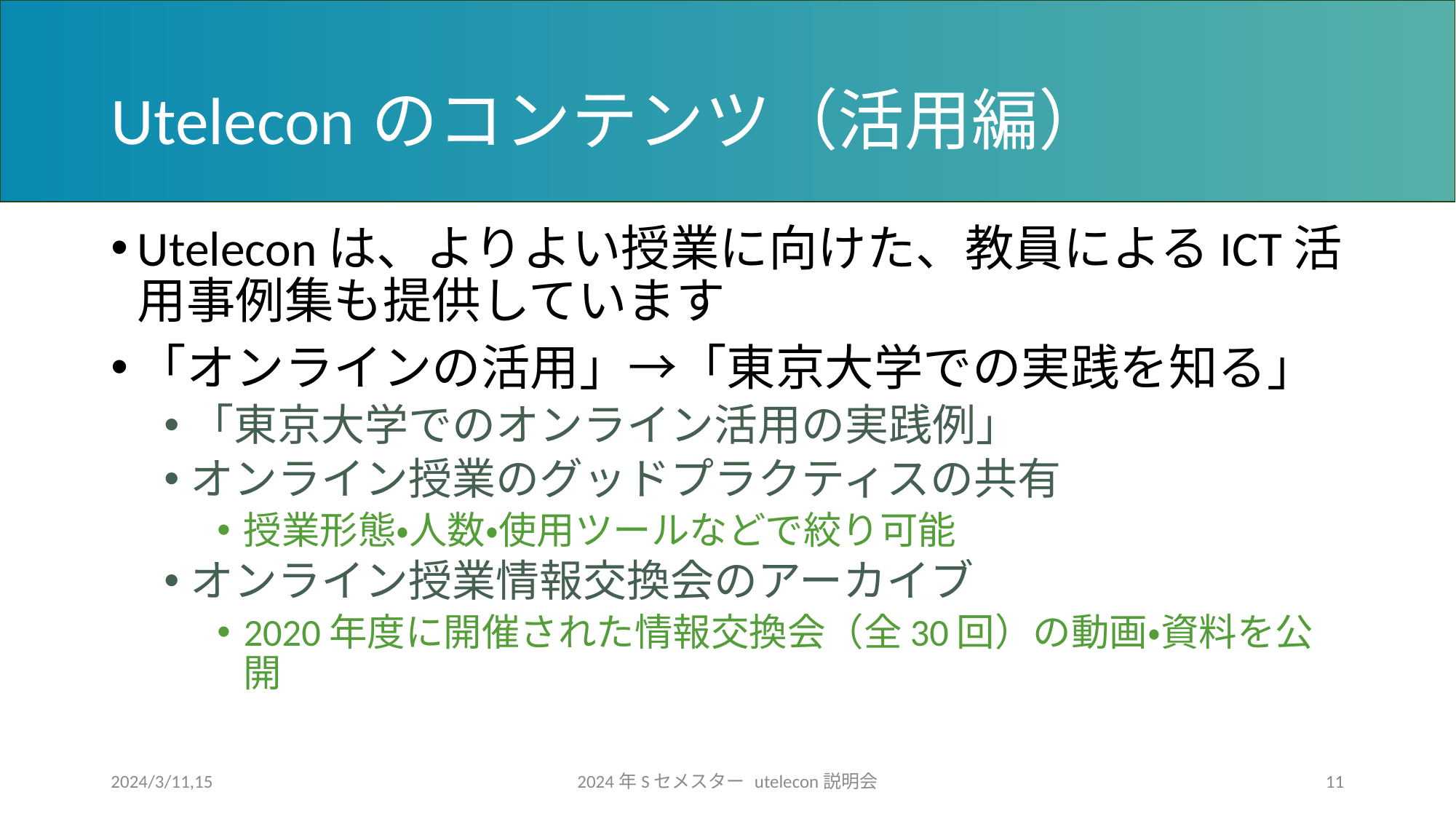

# Uteleconのコンテンツ（活用編）
Uteleconは、よりよい授業に向けた、教員によるICT活用事例集も提供しています
「オンラインの活用」→「東京大学での実践を知る」
「東京大学でのオンライン活用の実践例」
オンライン授業のグッドプラクティスの共有
授業形態・人数・使用ツールなどで絞り可能
オンライン授業情報交換会のアーカイブ
2020年度に開催された情報交換会（全30回）の動画・資料を公開
2024/3/11,15
2024年Sセメスター utelecon説明会
11